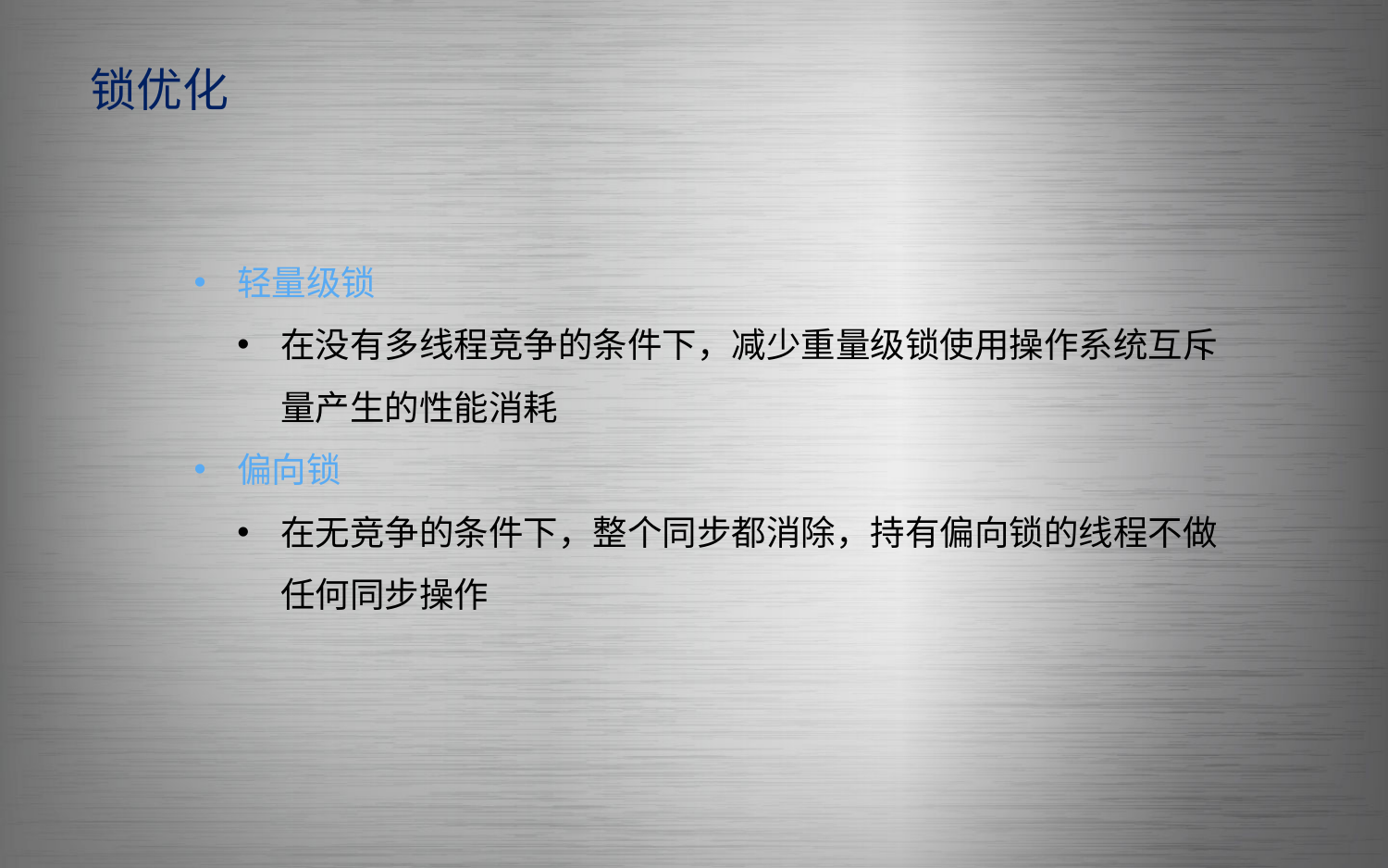

锁优化
轻量级锁
在没有多线程竞争的条件下，减少重量级锁使用操作系统互斥量产生的性能消耗
偏向锁
在无竞争的条件下，整个同步都消除，持有偏向锁的线程不做任何同步操作